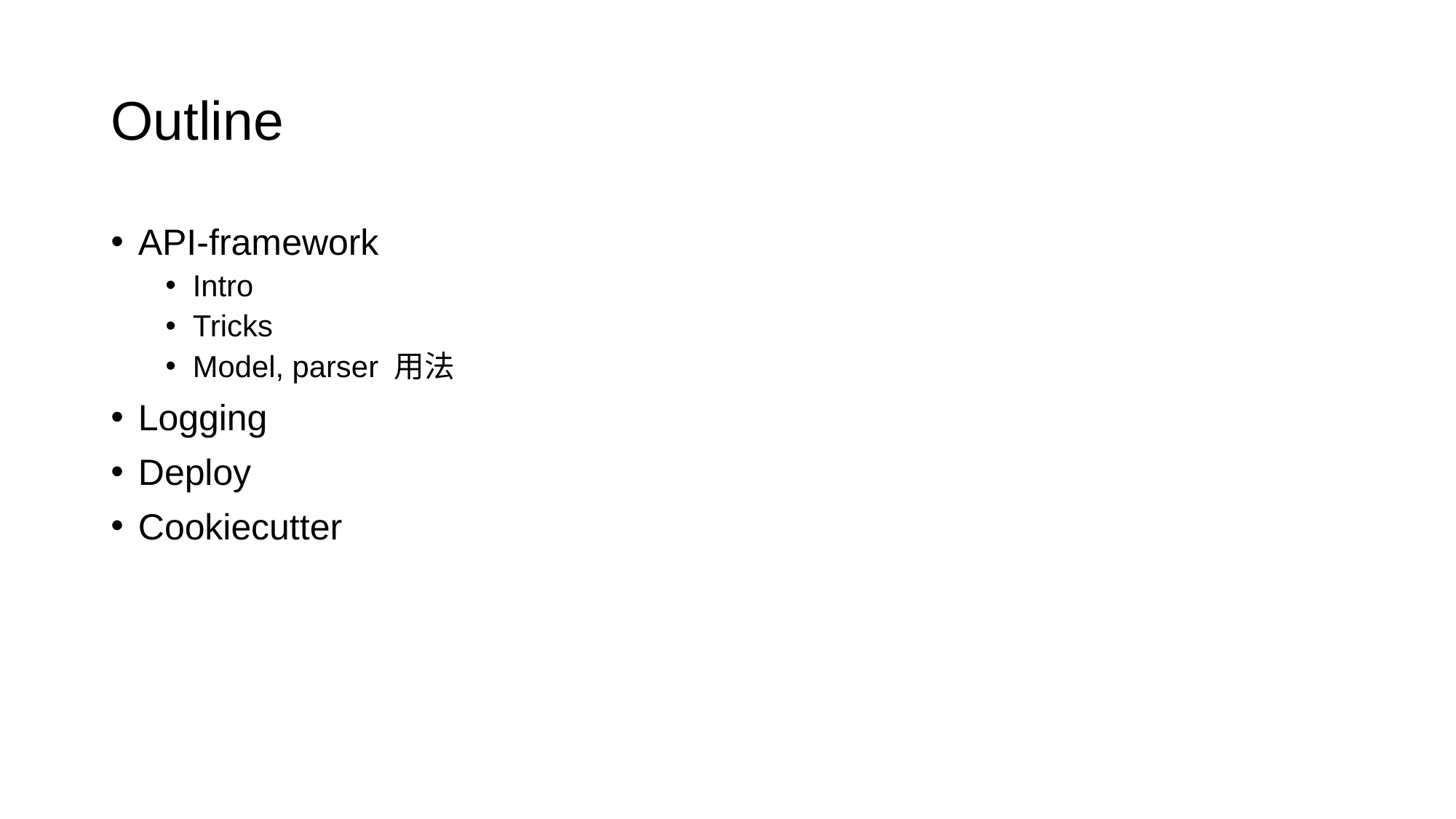

# Outline
API-framework
Intro
Tricks
Model, parser 用法
Logging
Deploy
Cookiecutter